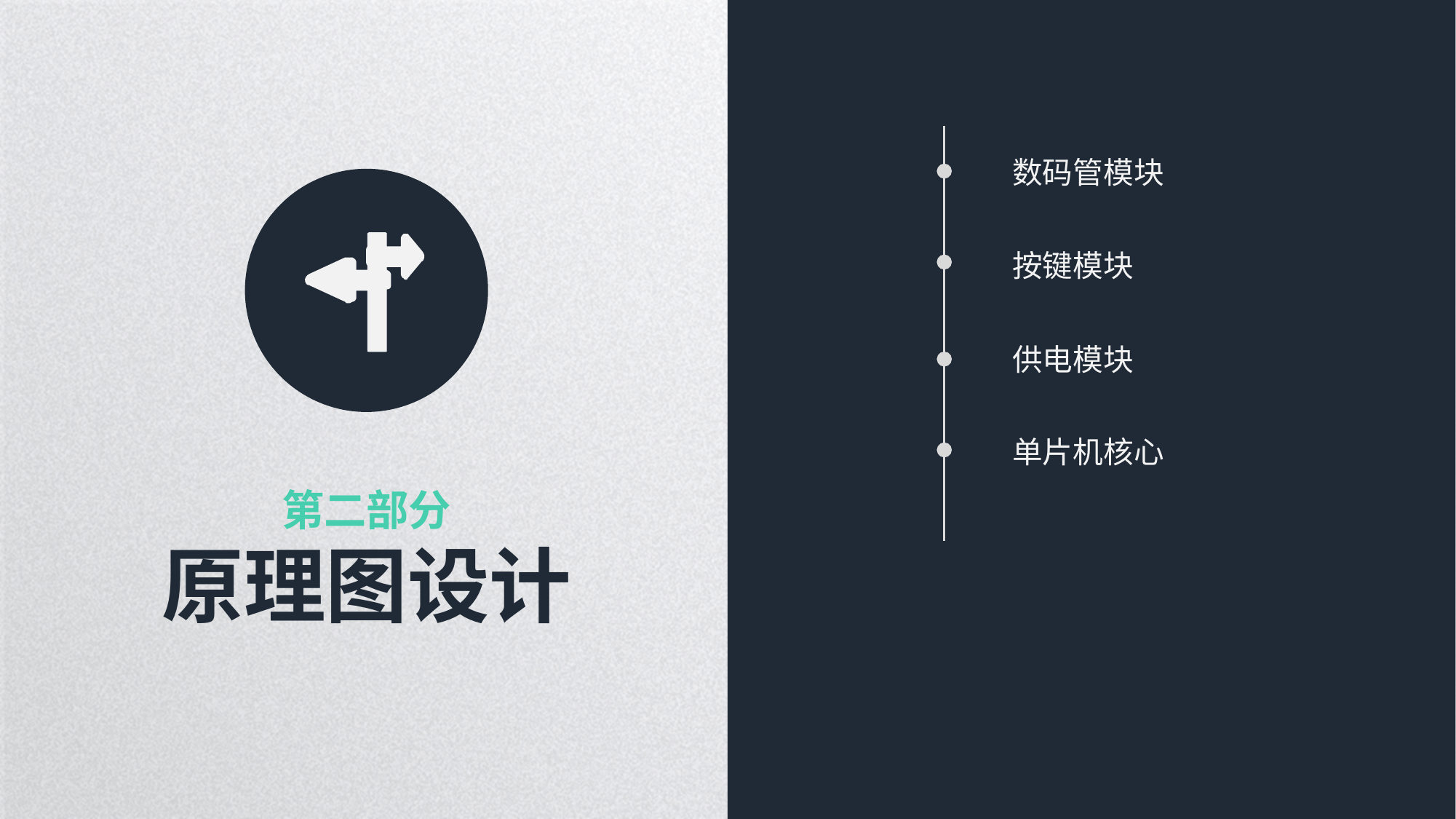

数码管模块

按键模块
供电模块
单片机核心
第二部分
原理图设计
延时符